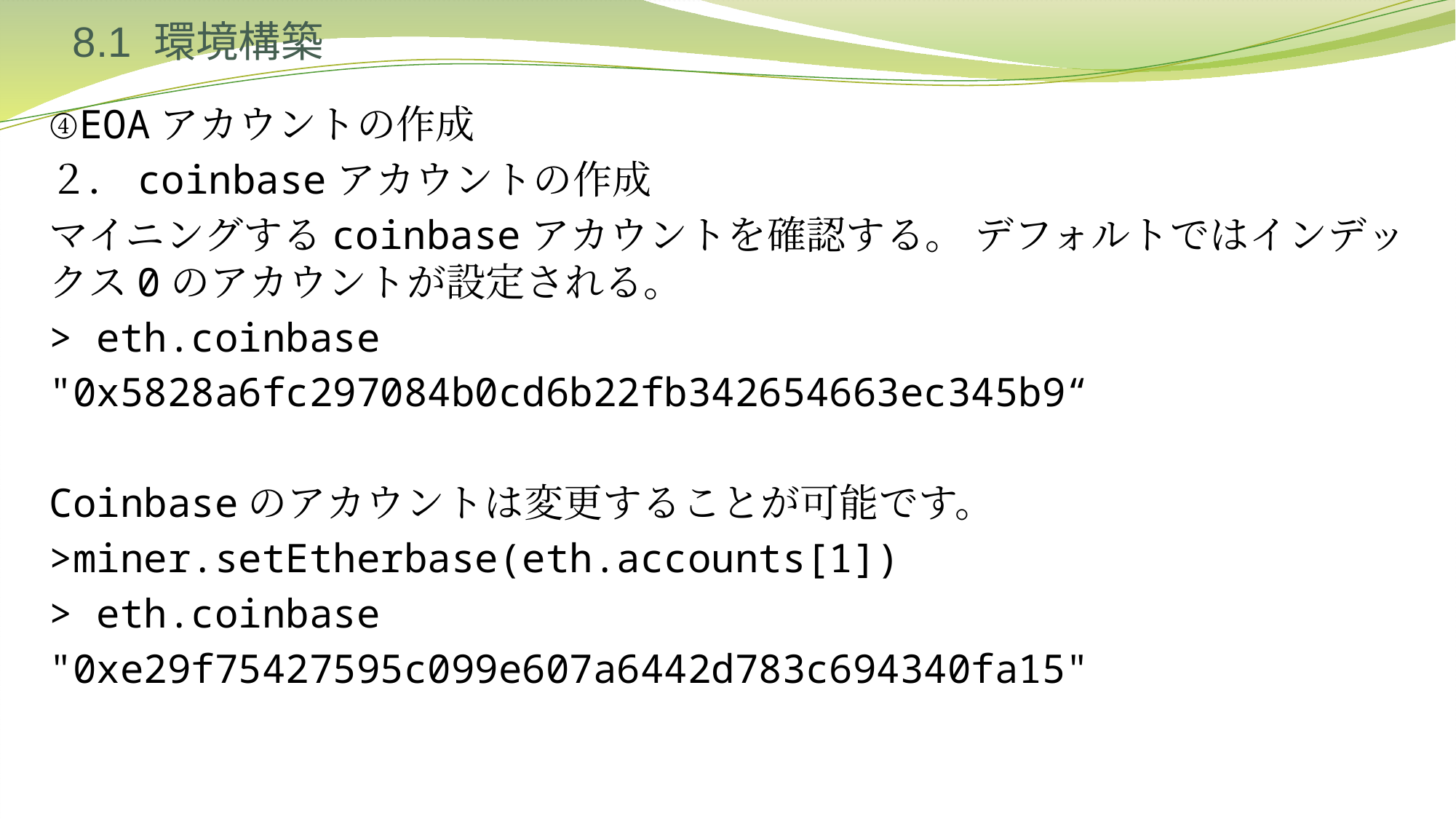

# 8.1 環境構築
④EOAアカウントの作成
２．coinbaseアカウントの作成
マイニングするcoinbaseアカウントを確認する。 デフォルトではインデックス0のアカウントが設定される。
> eth.coinbase
"0x5828a6fc297084b0cd6b22fb342654663ec345b9“

Coinbaseのアカウントは変更することが可能です。
>miner.setEtherbase(eth.accounts[1])
> eth.coinbase
"0xe29f75427595c099e607a6442d783c694340fa15"